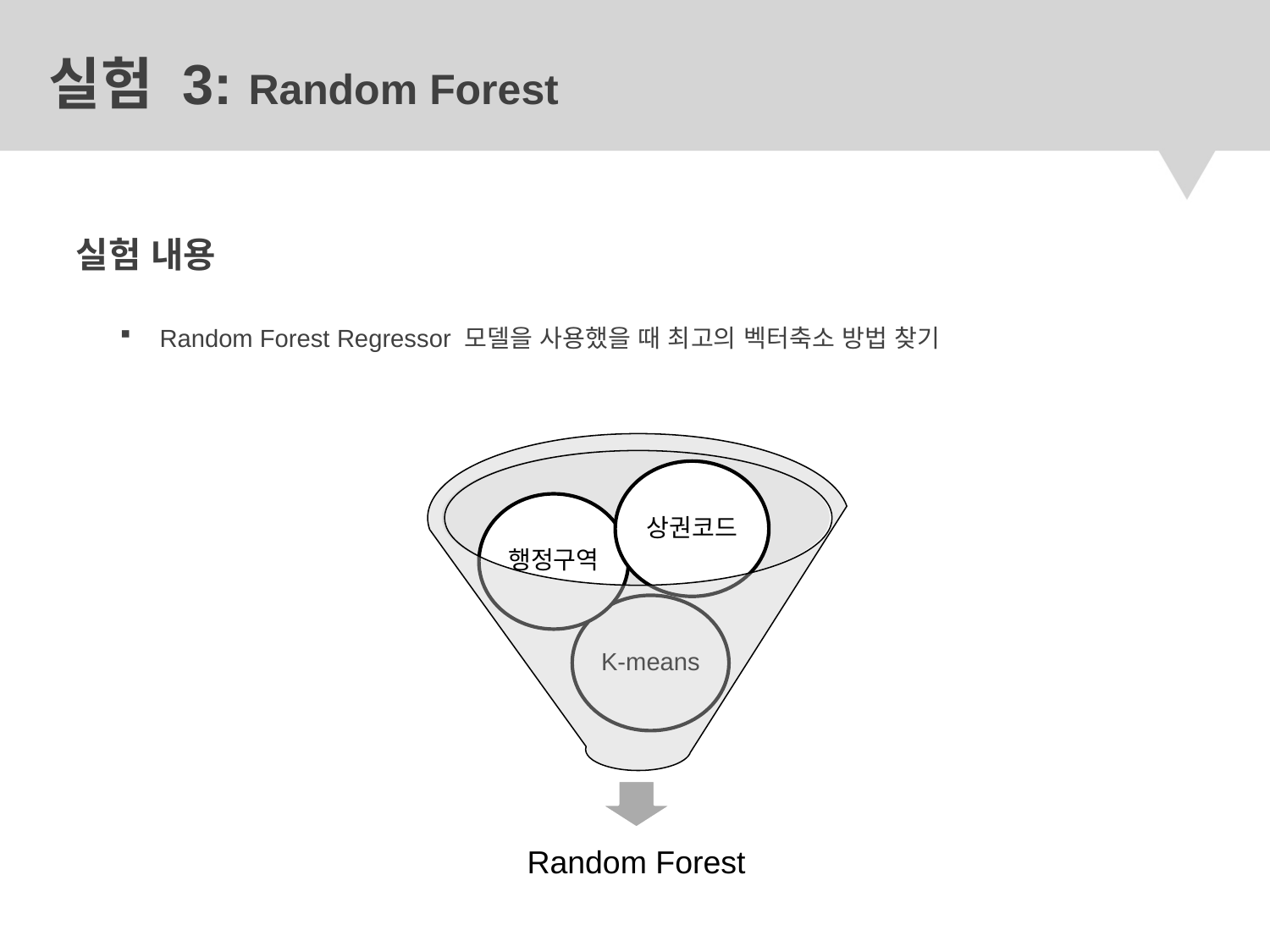

# 실험 3: Random Forest
실험 내용
Random Forest Regressor 모델을 사용했을 때 최고의 벡터축소 방법 찾기

Random Forest
K-means
행정구역
상권코드